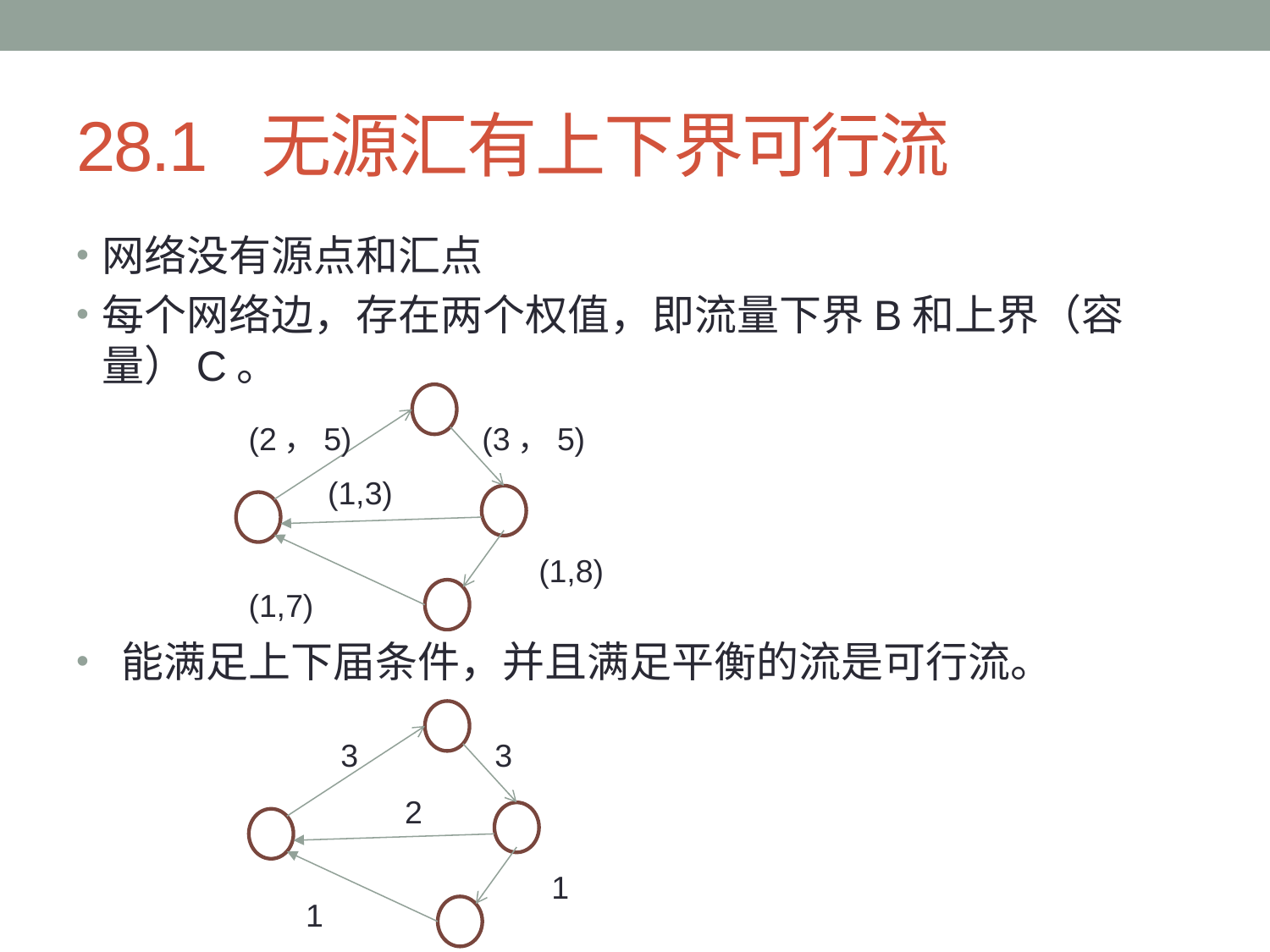

# 28.1  无源汇有上下界可行流
网络没有源点和汇点
每个网络边，存在两个权值，即流量下界B和上界（容量）C。

 能满足上下届条件，并且满足平衡的流是可行流。

(2，5)
(3，5)
(1,3)

(1,8)
(1,7)

3
3
2

1
1